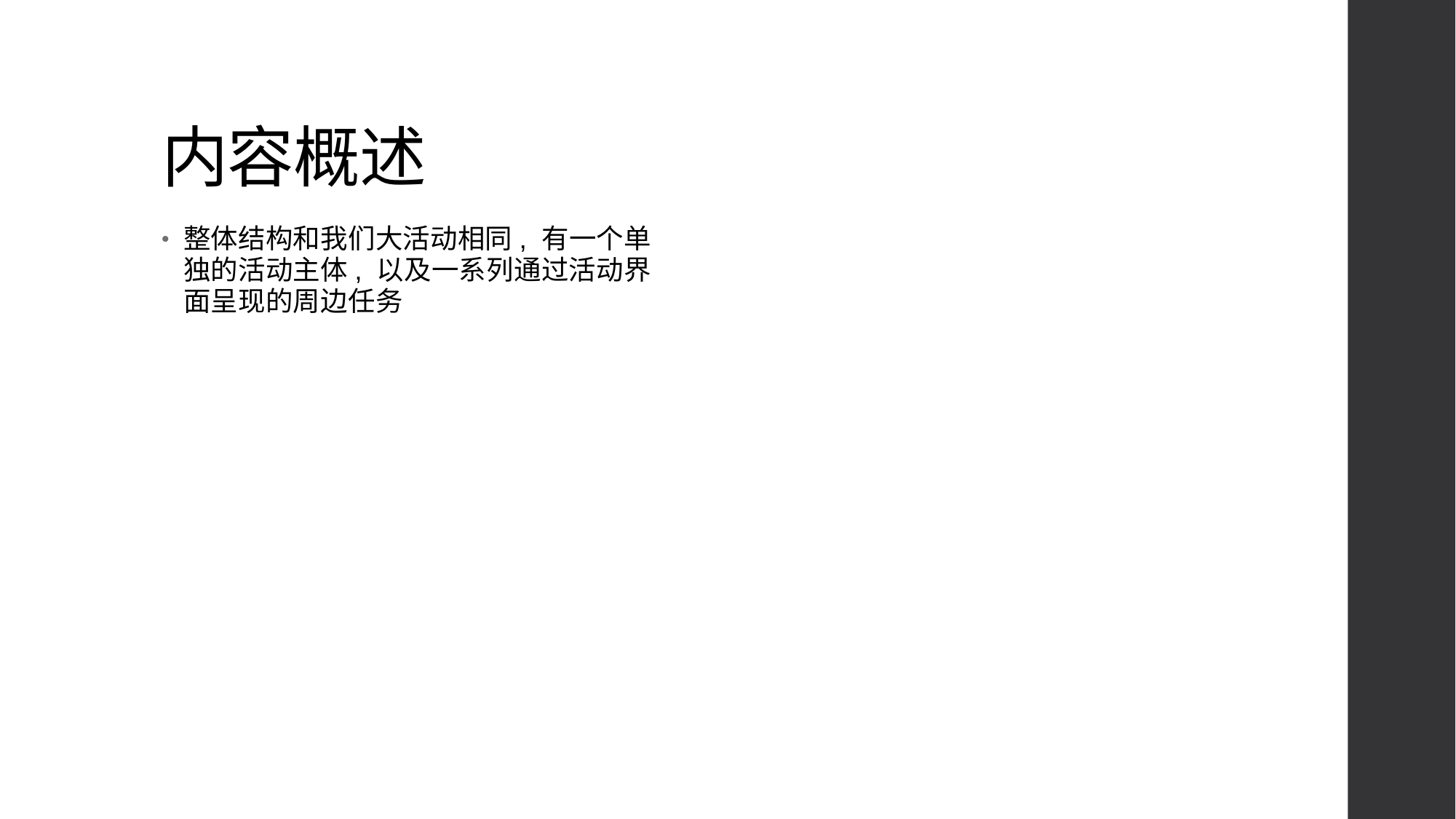

# 内容概述
整体结构和我们大活动相同, 有一个单独的活动主体, 以及一系列通过活动界面呈现的周边任务